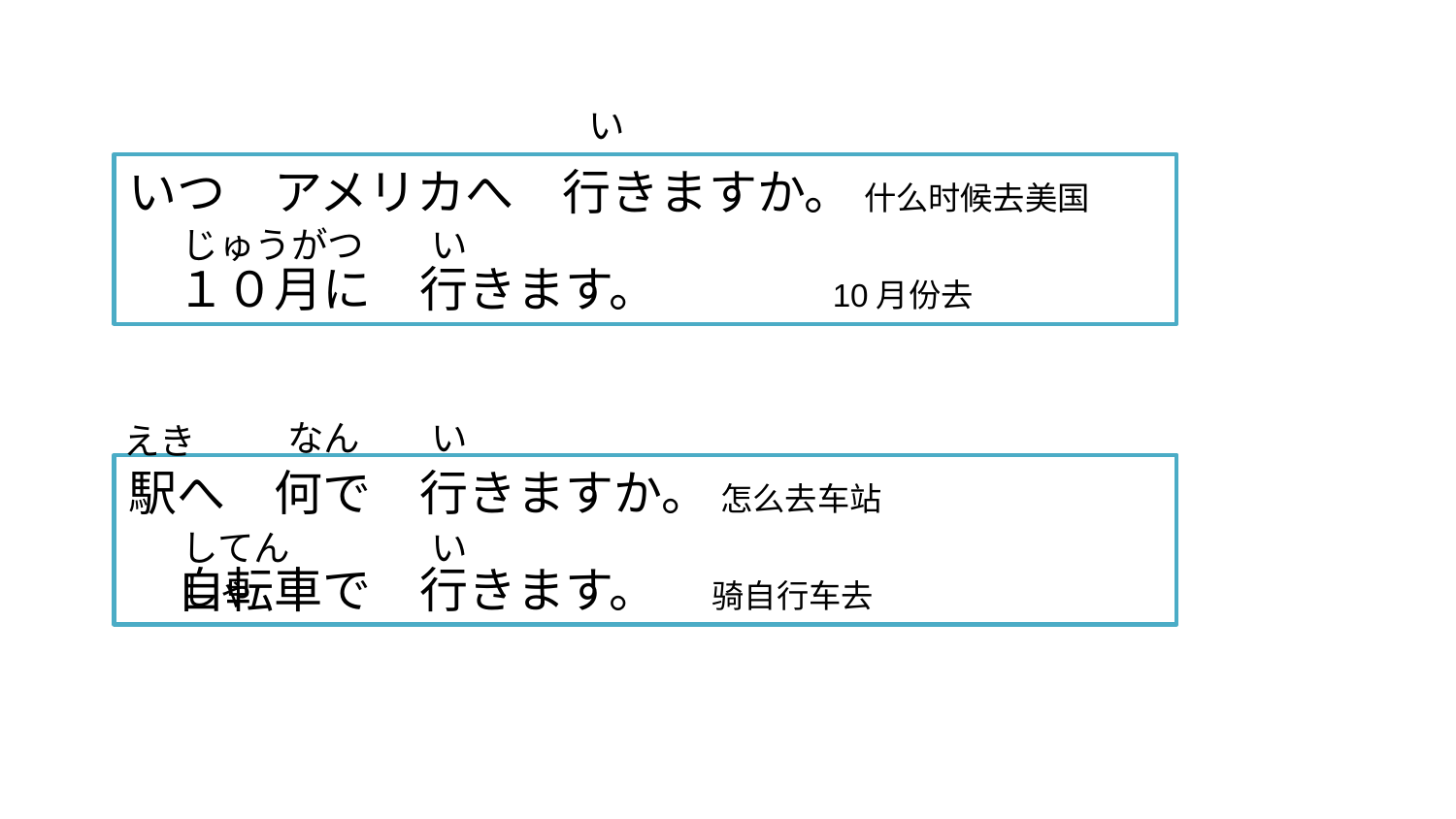

い
いつ　アメリカへ　行きますか。 什么时候去美国

　１０月に　行きます。               10月份去
じゅうがつ
い
なん
い
えき
駅へ　何で　行きますか。 怎么去车站

　自転車で　行きます。     骑自行车去
してんしゃ
い